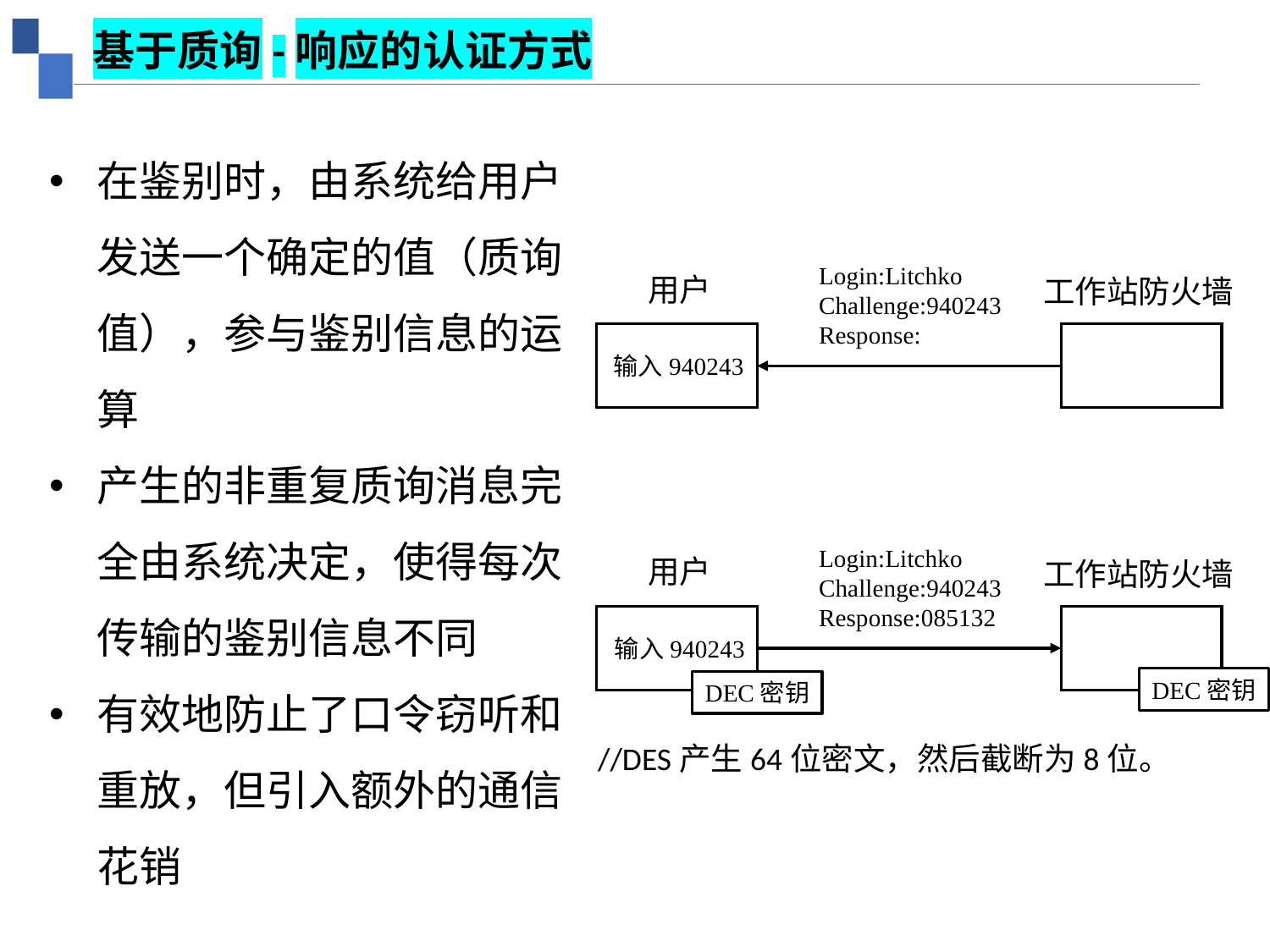

基于质询-响应的认证方式
在鉴别时，由系统给用户发送一个确定的值（质询值），参与鉴别信息的运算
产生的非重复质询消息完全由系统决定，使得每次传输的鉴别信息不同
有效地防止了口令窃听和重放，但引入额外的通信花销
Login:Litchko
Challenge:940243
Response:
用户
工作站防火墙

输入940243
Login:Litchko
Challenge:940243
Response:085132
用户
工作站防火墙

输入940243
DEC密钥
DEC密钥
//DES产生64位密文，然后截断为8位。
12